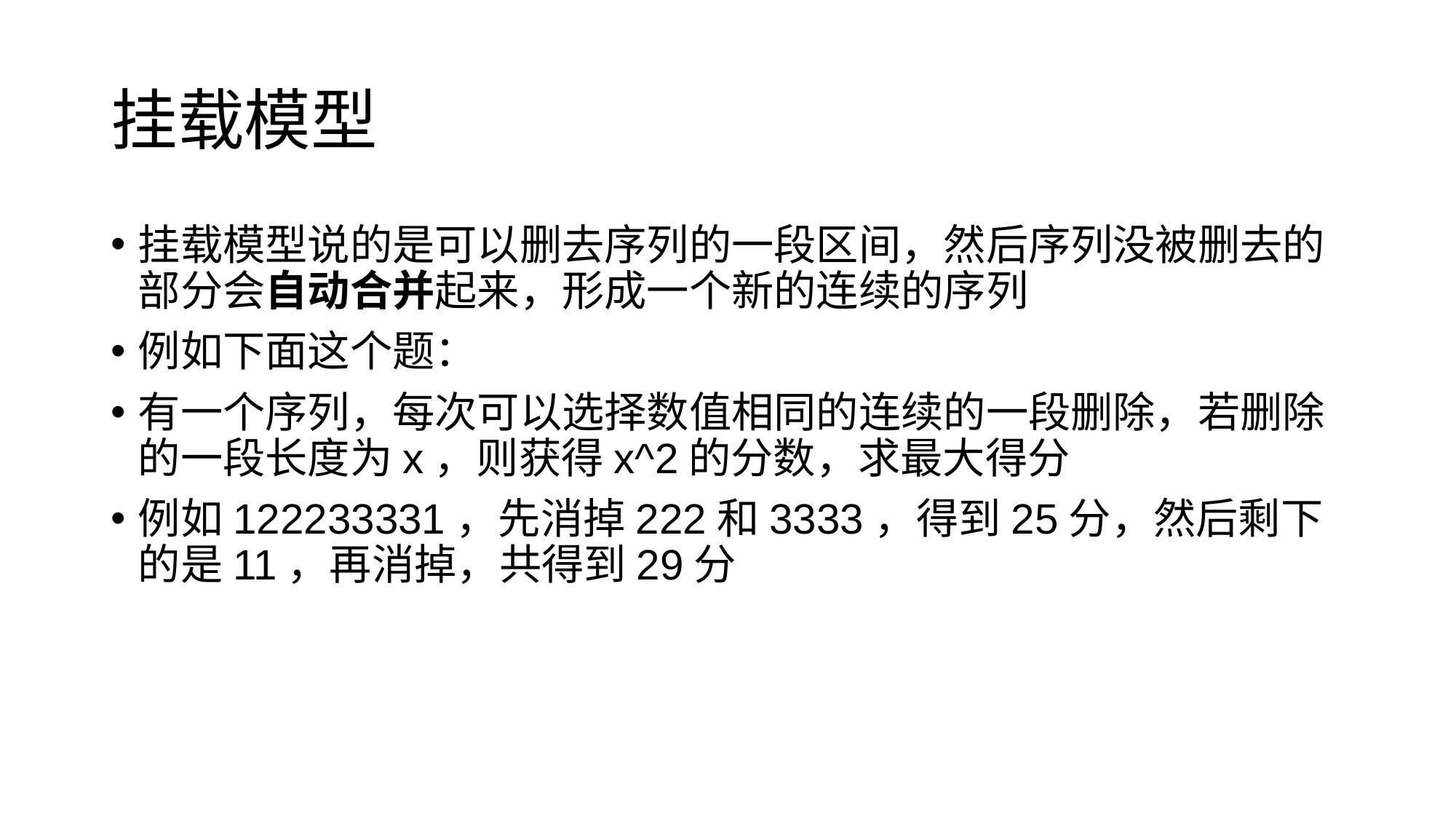

# 挂载模型
挂载模型说的是可以删去序列的一段区间，然后序列没被删去的部分会自动合并起来，形成一个新的连续的序列
例如下面这个题：
有一个序列，每次可以选择数值相同的连续的一段删除，若删除的一段长度为x，则获得x^2的分数，求最大得分
例如122233331，先消掉222和3333，得到25分，然后剩下的是11，再消掉，共得到29分